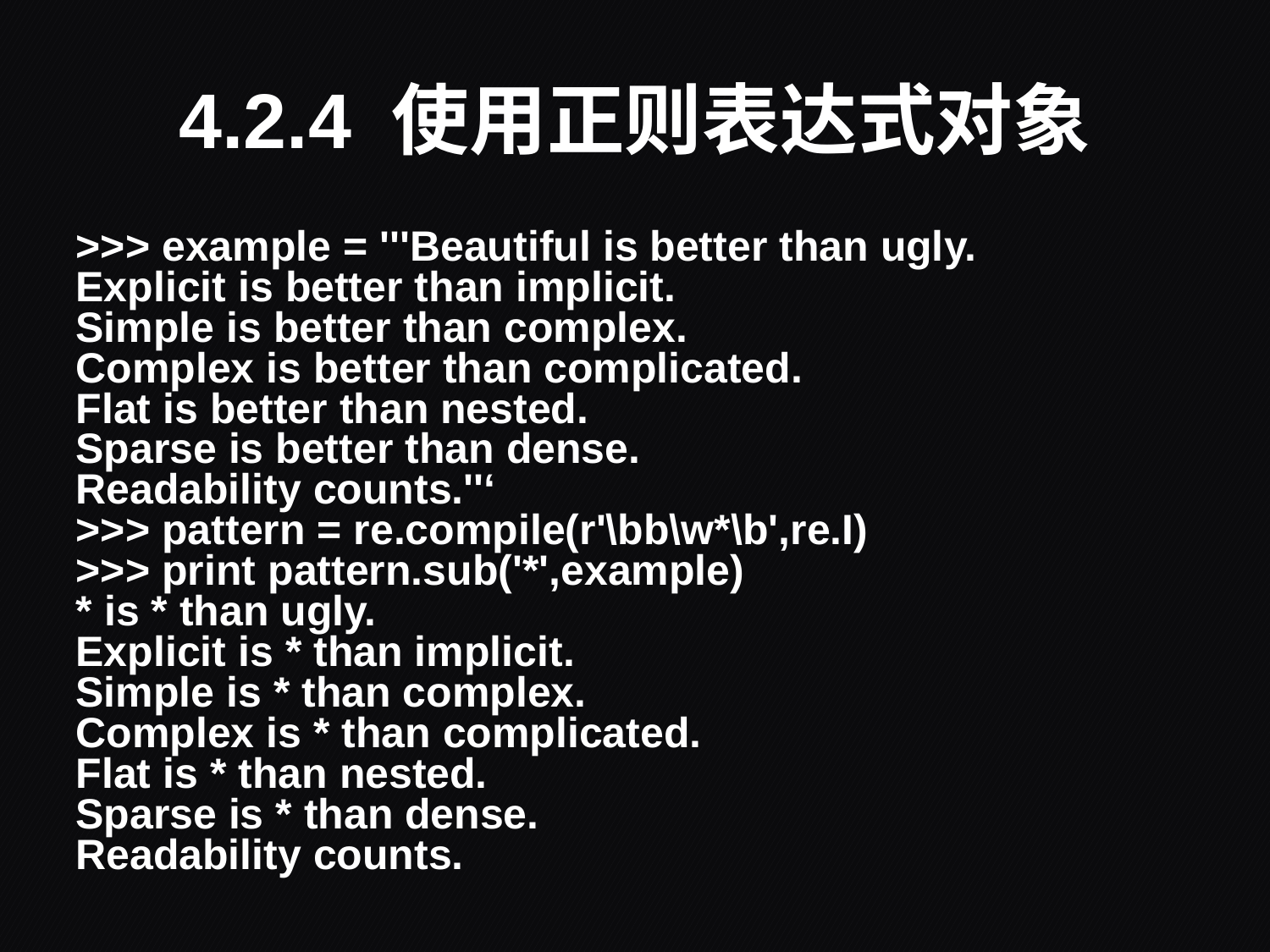

# 4.2.4 使用正则表达式对象
>>> example = '''Beautiful is better than ugly.
Explicit is better than implicit.
Simple is better than complex.
Complex is better than complicated.
Flat is better than nested.
Sparse is better than dense.
Readability counts.''‘
>>> pattern = re.compile(r'\bb\w*\b',re.I)
>>> print pattern.sub('*',example)
* is * than ugly.
Explicit is * than implicit.
Simple is * than complex.
Complex is * than complicated.
Flat is * than nested.
Sparse is * than dense.
Readability counts.